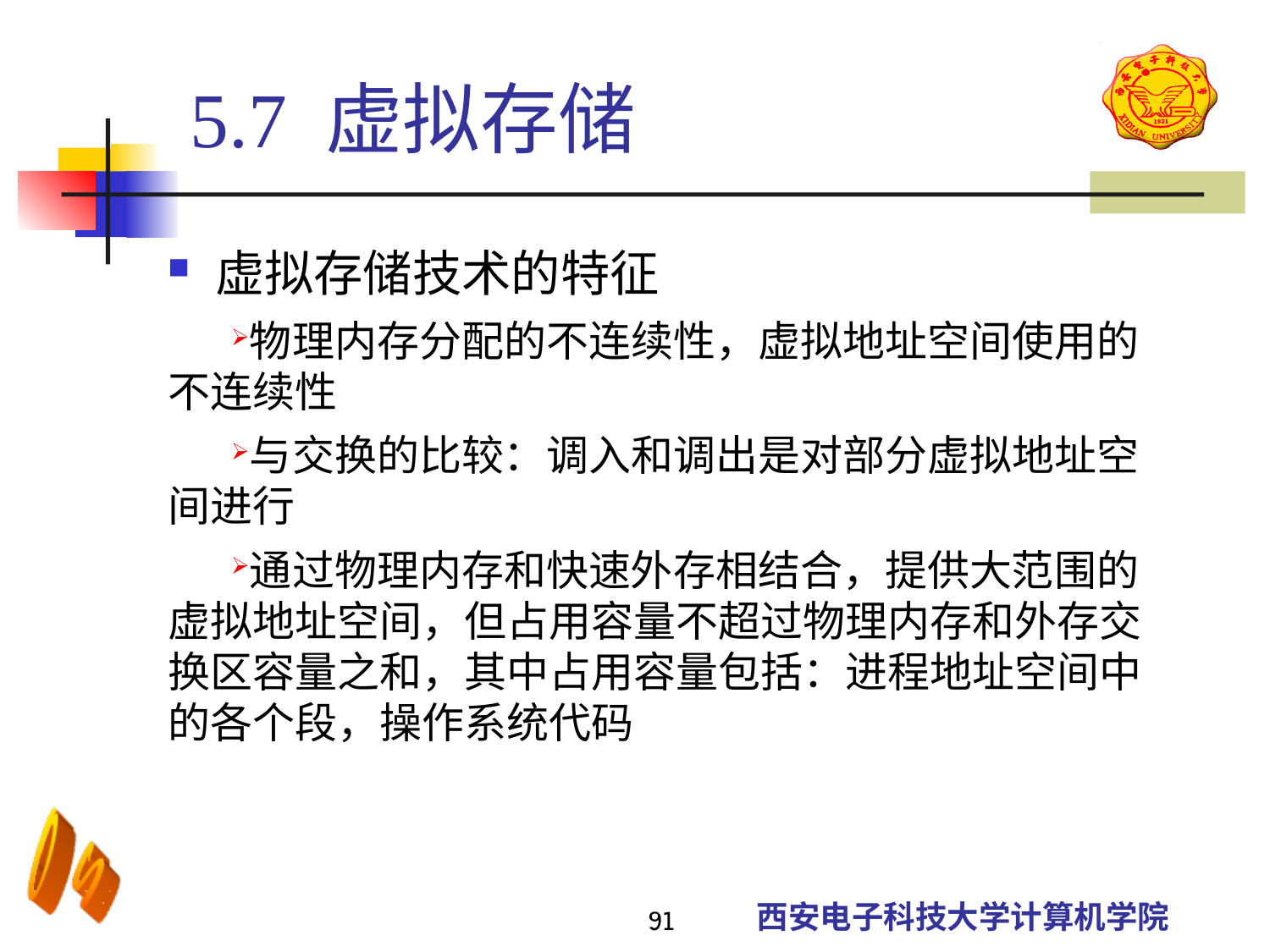

5.7 虚拟存储
虚拟存储技术的特征
物理内存分配的不连续性，虚拟地址空间使用的不连续性
与交换的比较：调入和调出是对部分虚拟地址空间进行
通过物理内存和快速外存相结合，提供大范围的虚拟地址空间，但占用容量不超过物理内存和外存交换区容量之和，其中占用容量包括：进程地址空间中的各个段，操作系统代码
91